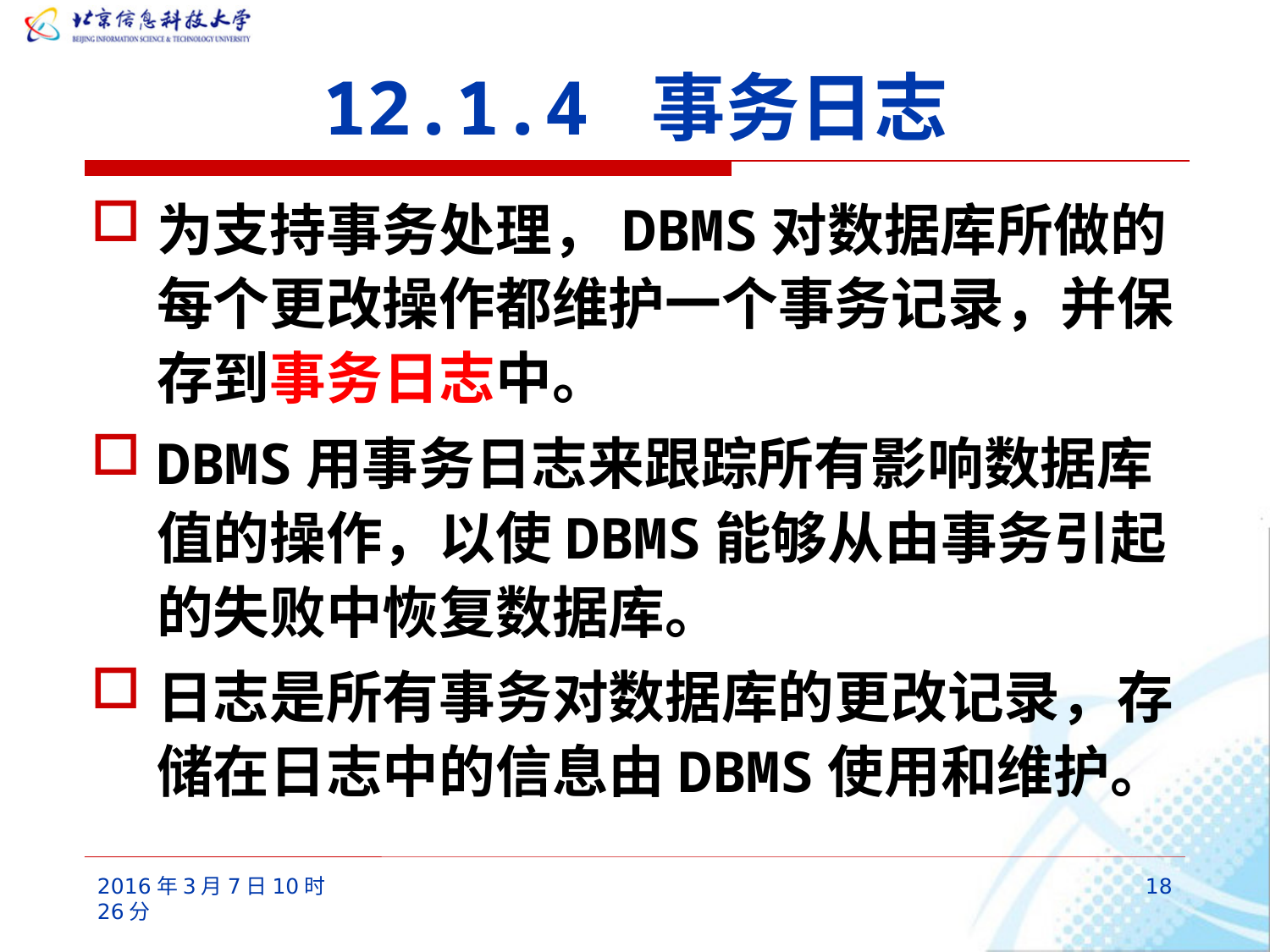

# 12.1.4 事务日志
为支持事务处理，DBMS对数据库所做的每个更改操作都维护一个事务记录，并保存到事务日志中。
DBMS用事务日志来跟踪所有影响数据库值的操作，以使DBMS能够从由事务引起的失败中恢复数据库。
日志是所有事务对数据库的更改记录，存储在日志中的信息由DBMS使用和维护。
2016年3月7日10时26分
18